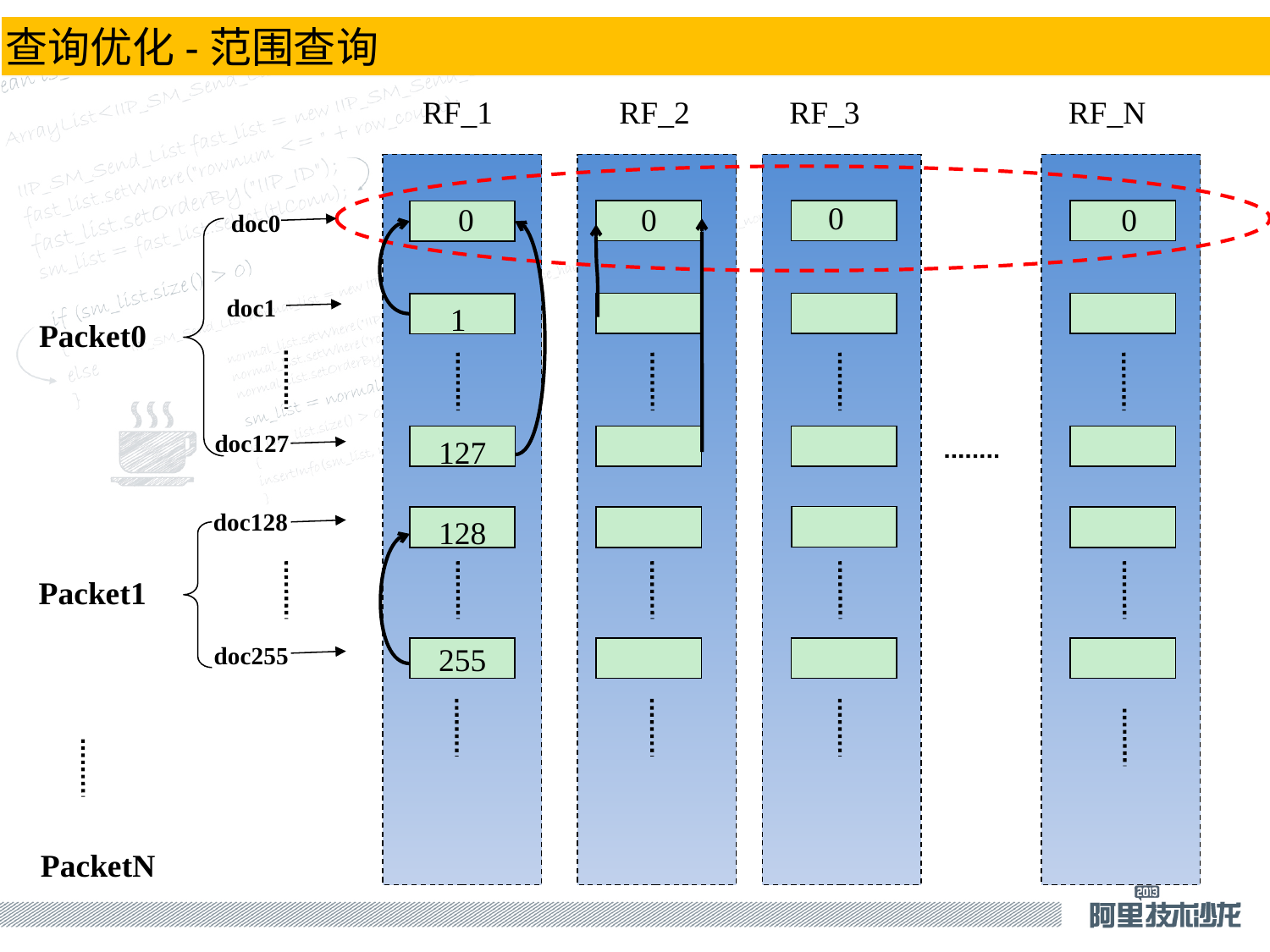

查询优化-范围查询
Packet0
RF_1
RF_2
RF_3
RF_N

 0

  doc0

doc1
1

   doc127

  127

   doc128
  128

  Packet1
  doc255
  255

  PacketN
 0
 0
  0